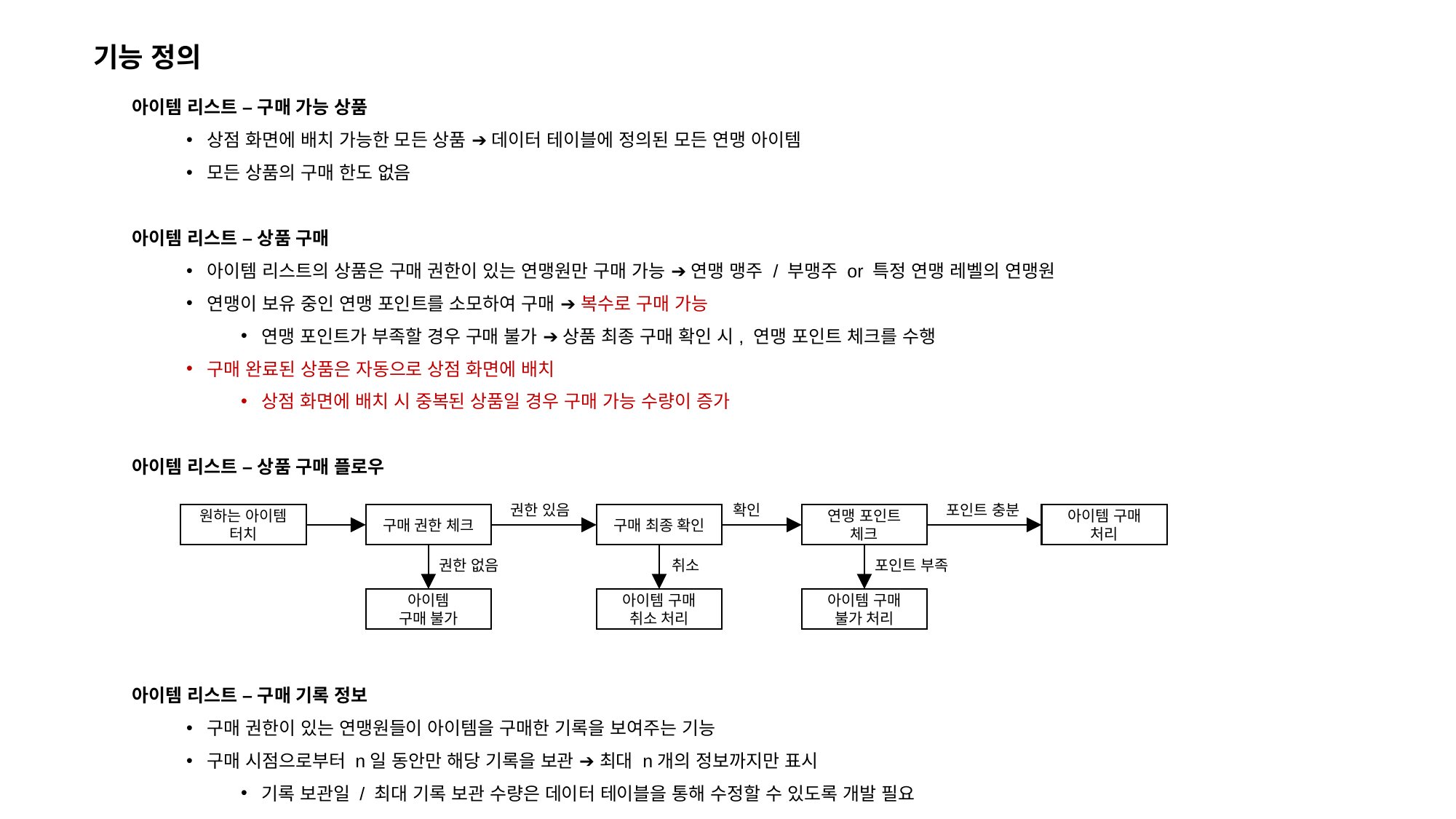

기능 정의
아이템 리스트 – 구매 가능 상품
상점 화면에 배치 가능한 모든 상품 ➔ 데이터 테이블에 정의된 모든 연맹 아이템
모든 상품의 구매 한도 없음

아이템 리스트 – 상품 구매
아이템 리스트의 상품은 구매 권한이 있는 연맹원만 구매 가능 ➔ 연맹 맹주 / 부맹주 or 특정 연맹 레벨의 연맹원
연맹이 보유 중인 연맹 포인트를 소모하여 구매 ➔ 복수로 구매 가능
연맹 포인트가 부족할 경우 구매 불가 ➔ 상품 최종 구매 확인 시, 연맹 포인트 체크를 수행
구매 완료된 상품은 자동으로 상점 화면에 배치
상점 화면에 배치 시 중복된 상품일 경우 구매 가능 수량이 증가

아이템 리스트 – 상품 구매 플로우

아이템 리스트 – 구매 기록 정보
구매 권한이 있는 연맹원들이 아이템을 구매한 기록을 보여주는 기능
구매 시점으로부터 n일 동안만 해당 기록을 보관 ➔ 최대 n개의 정보까지만 표시
기록 보관일 / 최대 기록 보관 수량은 데이터 테이블을 통해 수정할 수 있도록 개발 필요
권한 있음
확인
포인트 충분
연맹 포인트
체크
아이템 구매
처리
구매 최종 확인
원하는 아이템 터치
구매 권한 체크
권한 없음
취소
포인트 부족
아이템
구매 불가
아이템 구매
취소 처리
아이템 구매
불가 처리